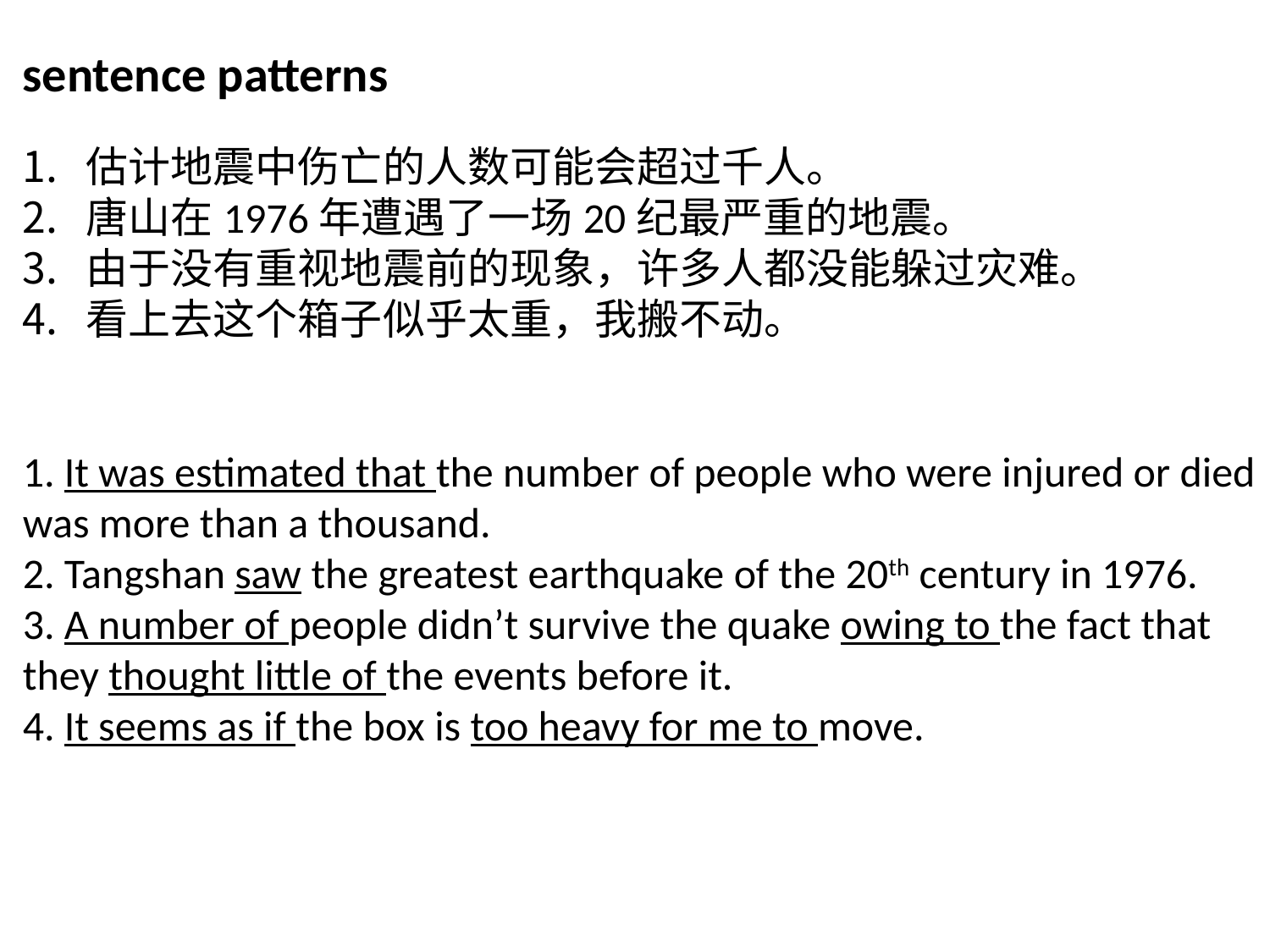

sentence patterns

估计地震中伤亡的人数可能会超过千人。
唐山在1976年遭遇了一场20纪最严重的地震。
由于没有重视地震前的现象，许多人都没能躲过灾难。
看上去这个箱子似乎太重，我搬不动。

1. It was estimated that the number of people who were injured or died was more than a thousand.
2. Tangshan saw the greatest earthquake of the 20th century in 1976.
3. A number of people didn’t survive the quake owing to the fact that they thought little of the events before it.
4. It seems as if the box is too heavy for me to move.